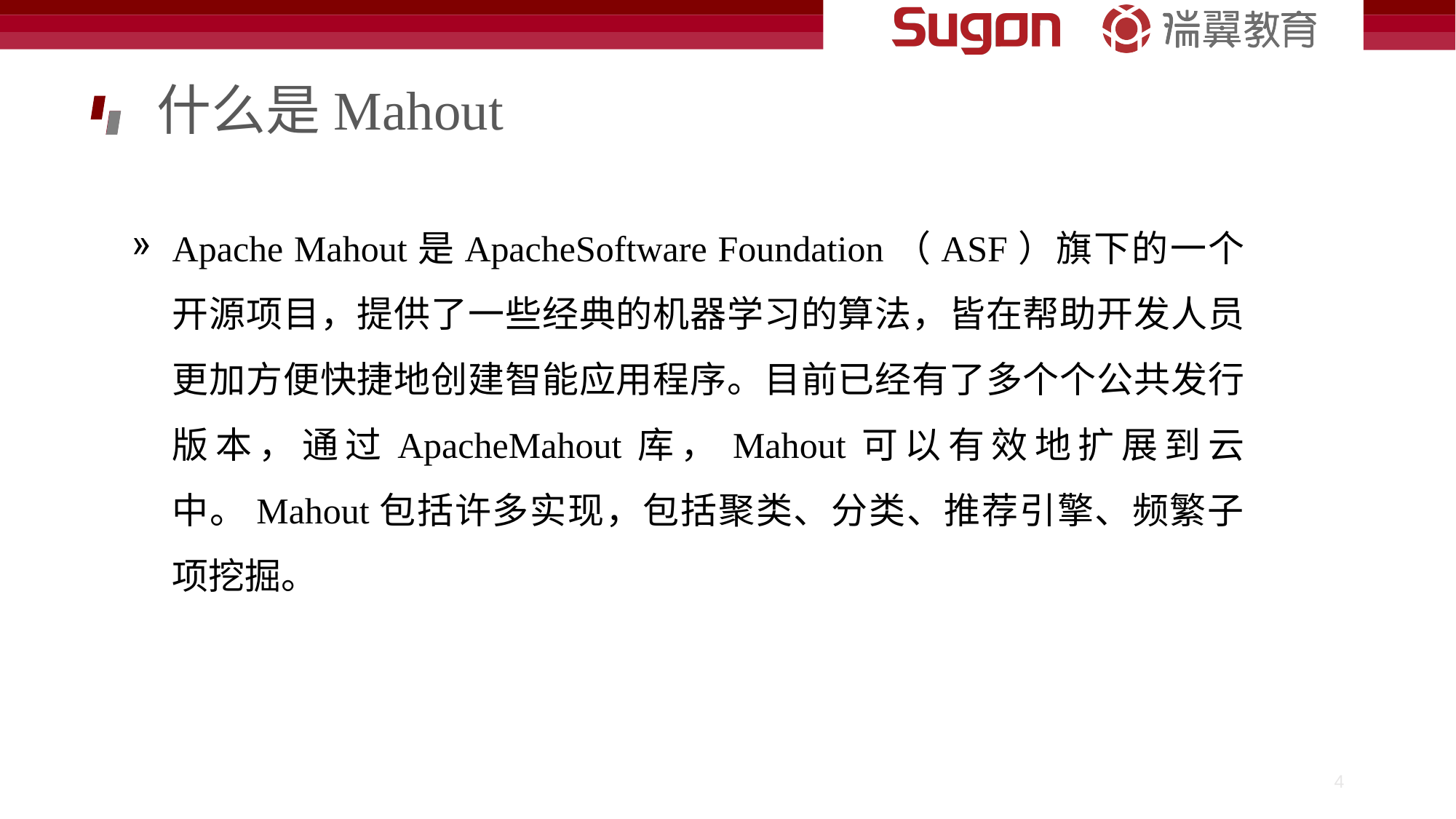

# 什么是Mahout

Apache Mahout是ApacheSoftware Foundation（ASF）旗下的一个开源项目，提供了一些经典的机器学习的算法，皆在帮助开发人员更加方便快捷地创建智能应用程序。目前已经有了多个个公共发行版本，通过ApacheMahout库，Mahout可以有效地扩展到云中。Mahout包括许多实现，包括聚类、分类、推荐引擎、频繁子项挖掘。
4